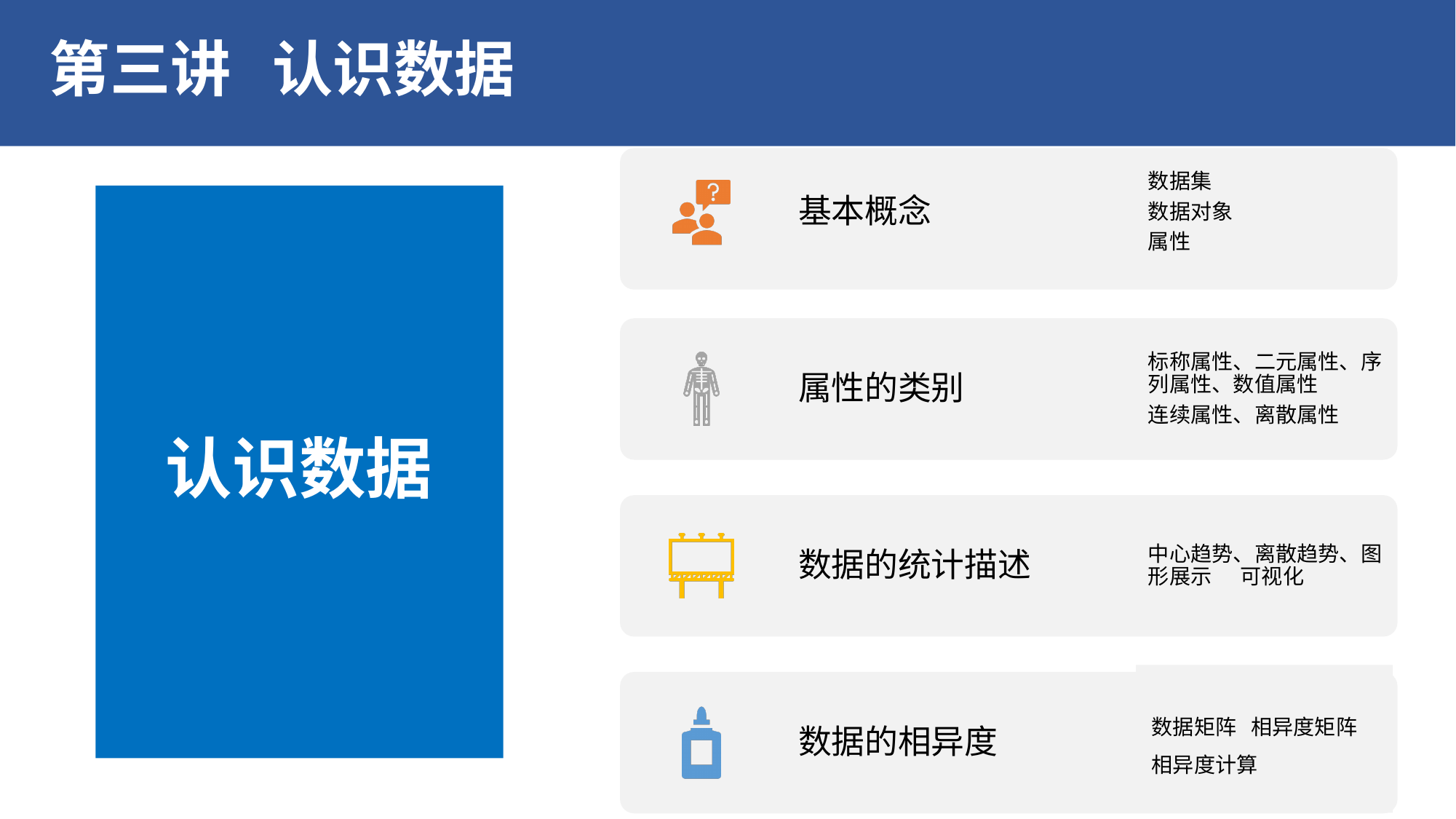

# 第三讲   认识数据
基本概念
数据集
数据对象
属性
属性的类别
标称属性、二元属性、序列属性、数值属性
连续属性、离散属性
数据的统计描述
中心趋势、离散趋势、图形展示      可视化
数据的相异度
认识数据

数据矩阵   相异度矩阵
相异度计算